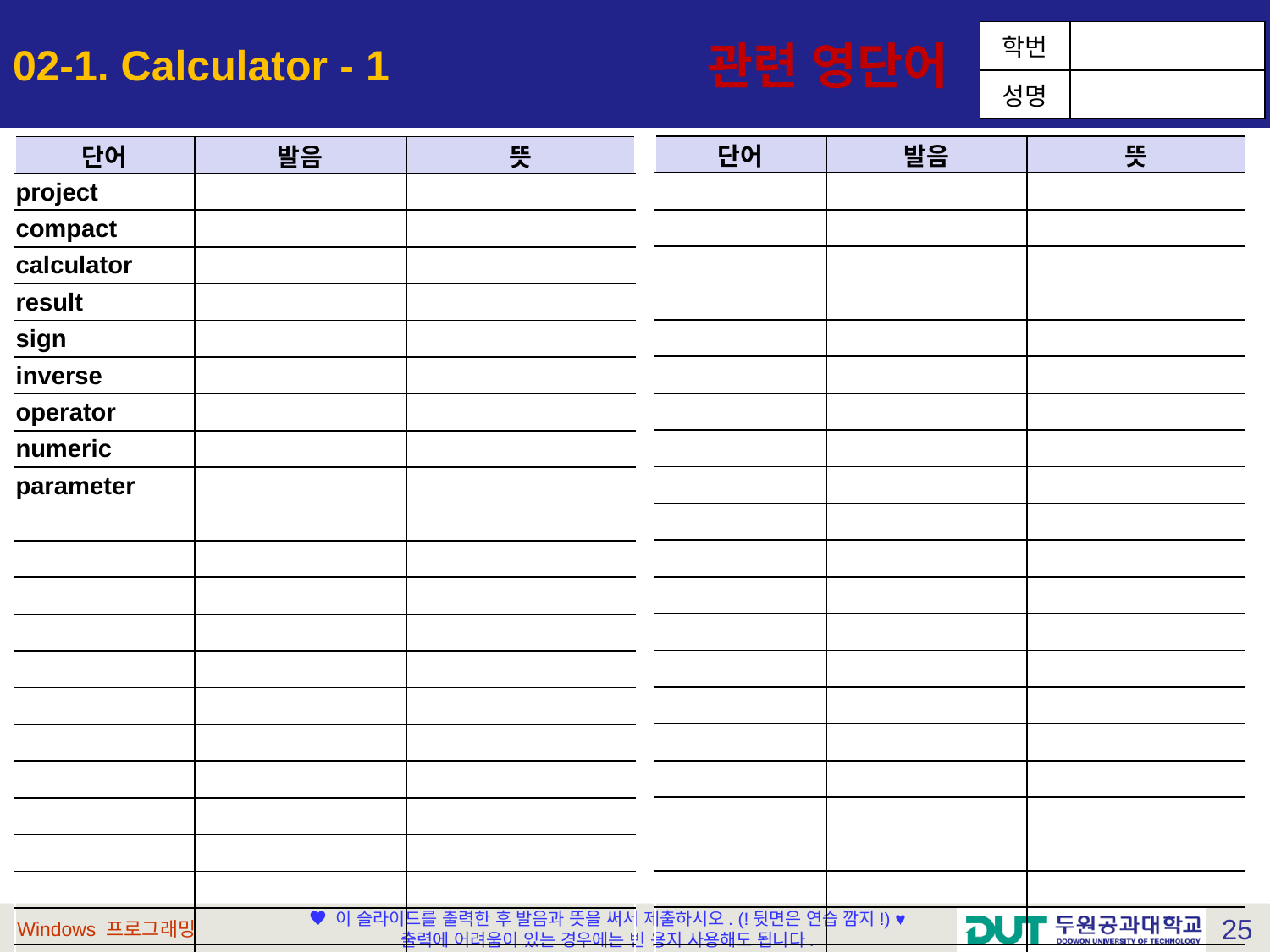

# 02-1. Calculator - 1
| 학번 |  |
| --- | --- |
| 성명 |  |
| 단어 | 발음 | 뜻 |
| --- | --- | --- |
|  |  |  |
|  |  |  |
|  |  |  |
|  |  |  |
|  |  |  |
|  |  |  |
|  |  |  |
|  |  |  |
|  |  |  |
|  |  |  |
|  |  |  |
|  |  |  |
|  |  |  |
|  |  |  |
|  |  |  |
|  |  |  |
|  |  |  |
|  |  |  |
|  |  |  |
|  |  |  |
|  |  |  |
|  |  |  |
|  |  |  |
|  |  |  |
| 단어 | 발음 | 뜻 |
| --- | --- | --- |
| project |  |  |
| compact |  |  |
| calculator |  |  |
| result |  |  |
| sign |  |  |
| inverse |  |  |
| operator |  |  |
| numeric |  |  |
| parameter |  |  |
|  |  |  |
|  |  |  |
|  |  |  |
|  |  |  |
|  |  |  |
|  |  |  |
|  |  |  |
|  |  |  |
|  |  |  |
|  |  |  |
|  |  |  |
|  |  |  |
|  |  |  |
|  |  |  |
|  |  |  |